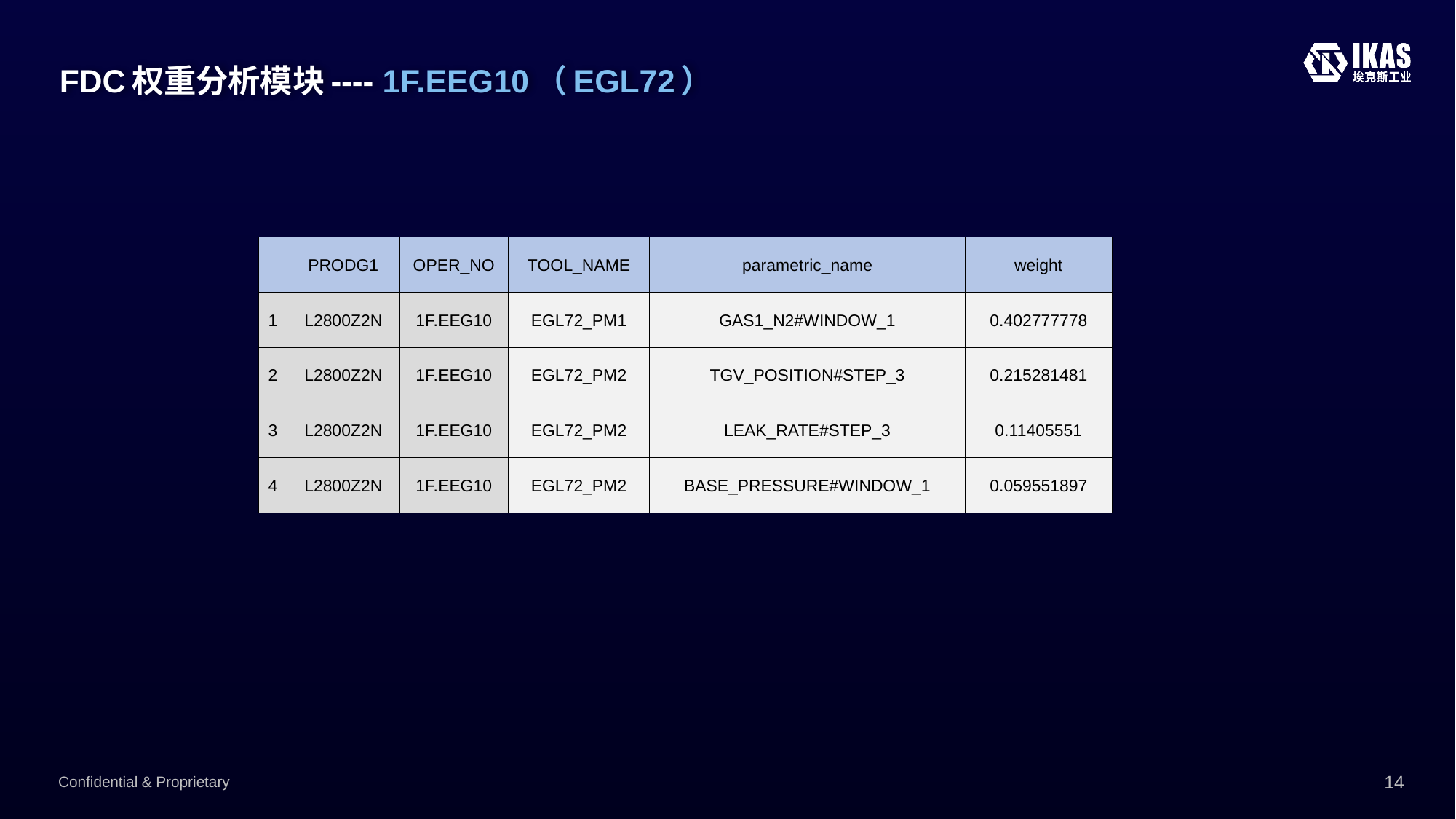

# FDC权重分析模块---- 1F.EEG10（EGL72）
|  | PRODG1 | OPER\_NO | TOOL\_NAME | parametric\_name | weight |
| --- | --- | --- | --- | --- | --- |
| 1 | L2800Z2N | 1F.EEG10 | EGL72\_PM1 | GAS1\_N2#WINDOW\_1 | 0.402777778 |
| 2 | L2800Z2N | 1F.EEG10 | EGL72\_PM2 | TGV\_POSITION#STEP\_3 | 0.215281481 |
| 3 | L2800Z2N | 1F.EEG10 | EGL72\_PM2 | LEAK\_RATE#STEP\_3 | 0.11405551 |
| 4 | L2800Z2N | 1F.EEG10 | EGL72\_PM2 | BASE\_PRESSURE#WINDOW\_1 | 0.059551897 |